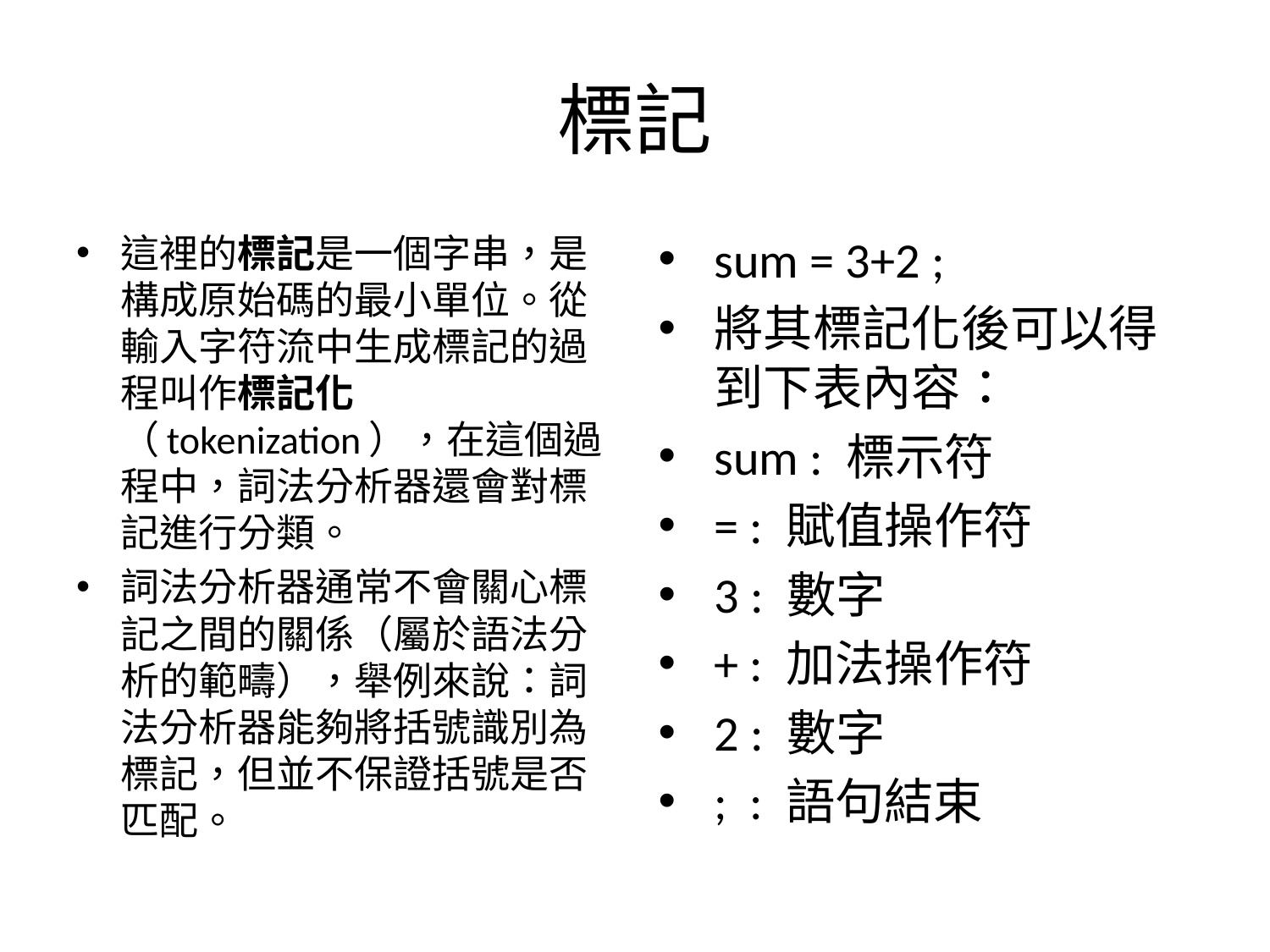

# 標記
這裡的標記是一個字串，是構成原始碼的最小單位。從輸入字符流中生成標記的過程叫作標記化（tokenization），在這個過程中，詞法分析器還會對標記進行分類。
詞法分析器通常不會關心標記之間的關係（屬於語法分析的範疇），舉例來說：詞法分析器能夠將括號識別為標記，但並不保證括號是否匹配。

sum = 3+2 ;
將其標記化後可以得到下表內容：
sum : 標示符
= : 賦值操作符
3 : 數字
+ : 加法操作符
2 : 數字
;  : 語句結束